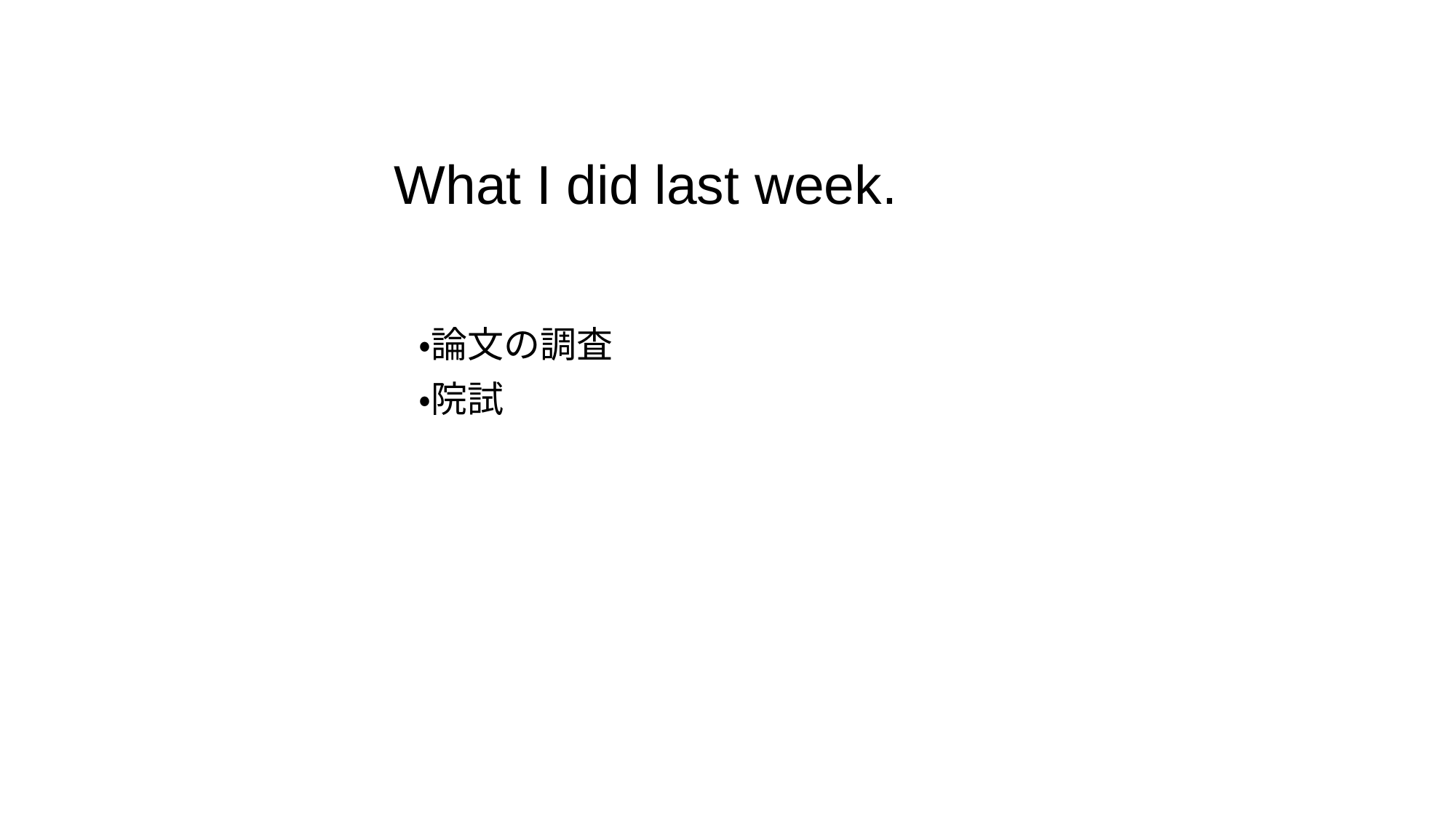

# What I did last week.
・論文の調査
・院試